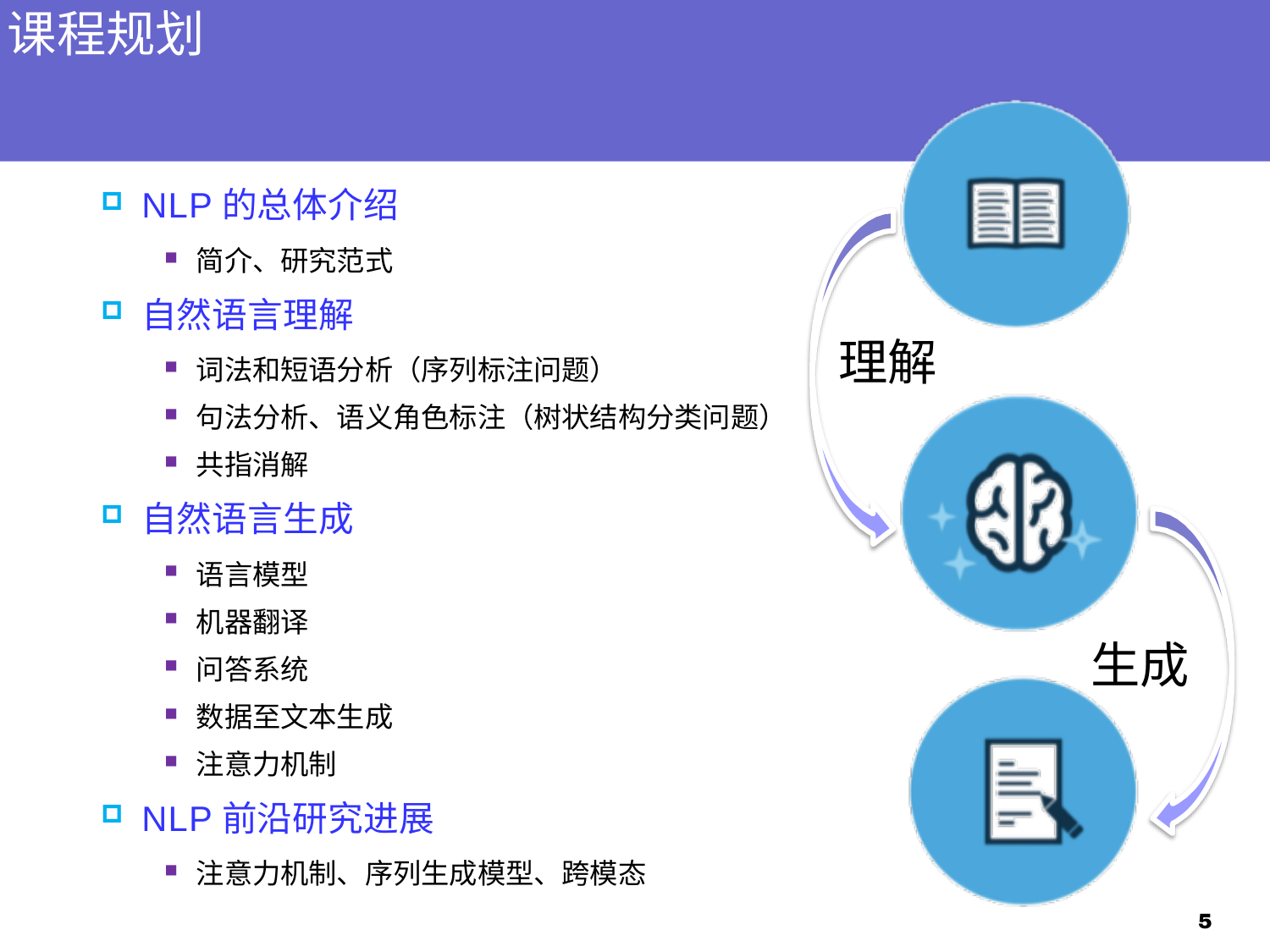

# 课程规划

NLP的经验方法 (9 weeks)
NLP的总体介绍
简介、研究范式
自然语言理解
词法和短语分析（序列标注问题）
句法分析、语义角色标注（树状结构分类问题）
共指消解
自然语言生成
语言模型
机器翻译
问答系统
数据至文本生成
注意力机制
NLP前沿研究进展
注意力机制、序列生成模型、跨模态
理解
生成
5